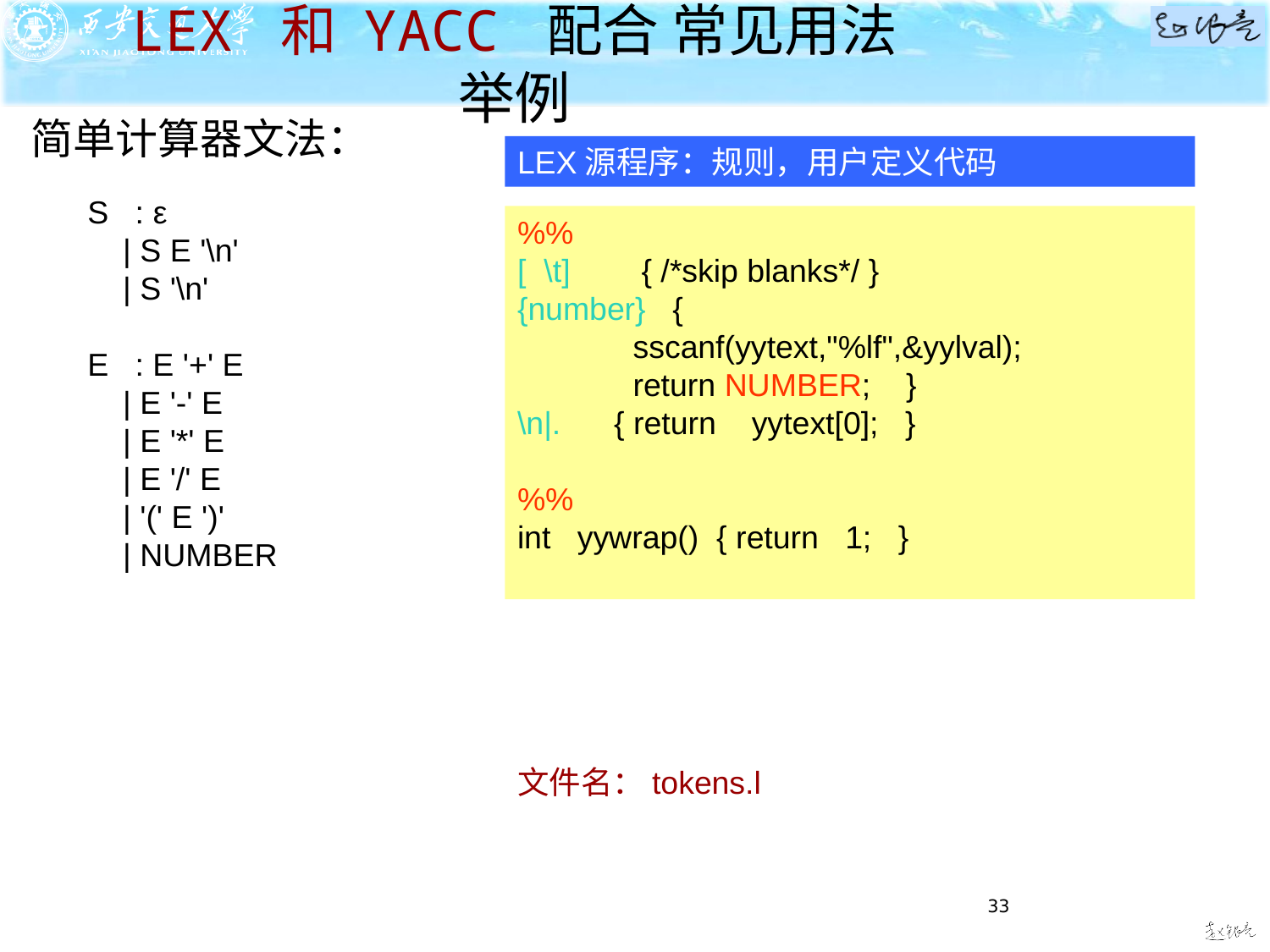

# LEX 和 YACC 配合 常见用法举例
简单计算器文法：
LEX源程序：规则，用户定义代码
S   : ε
    | S E '\n'
    | S '\n'

E   : E '+' E
    | E '-' E
    | E '*' E
    | E '/' E
    | '(' E ')'
    | NUMBER
%%
[  \t]        { /*skip blanks*/ }
{number}   {
             sscanf(yytext,"%lf",&yylval);
             return NUMBER;    }
\n|.      { return    yytext[0];   }

%%
int   yywrap()  { return   1;   }

文件名：tokens.l
33